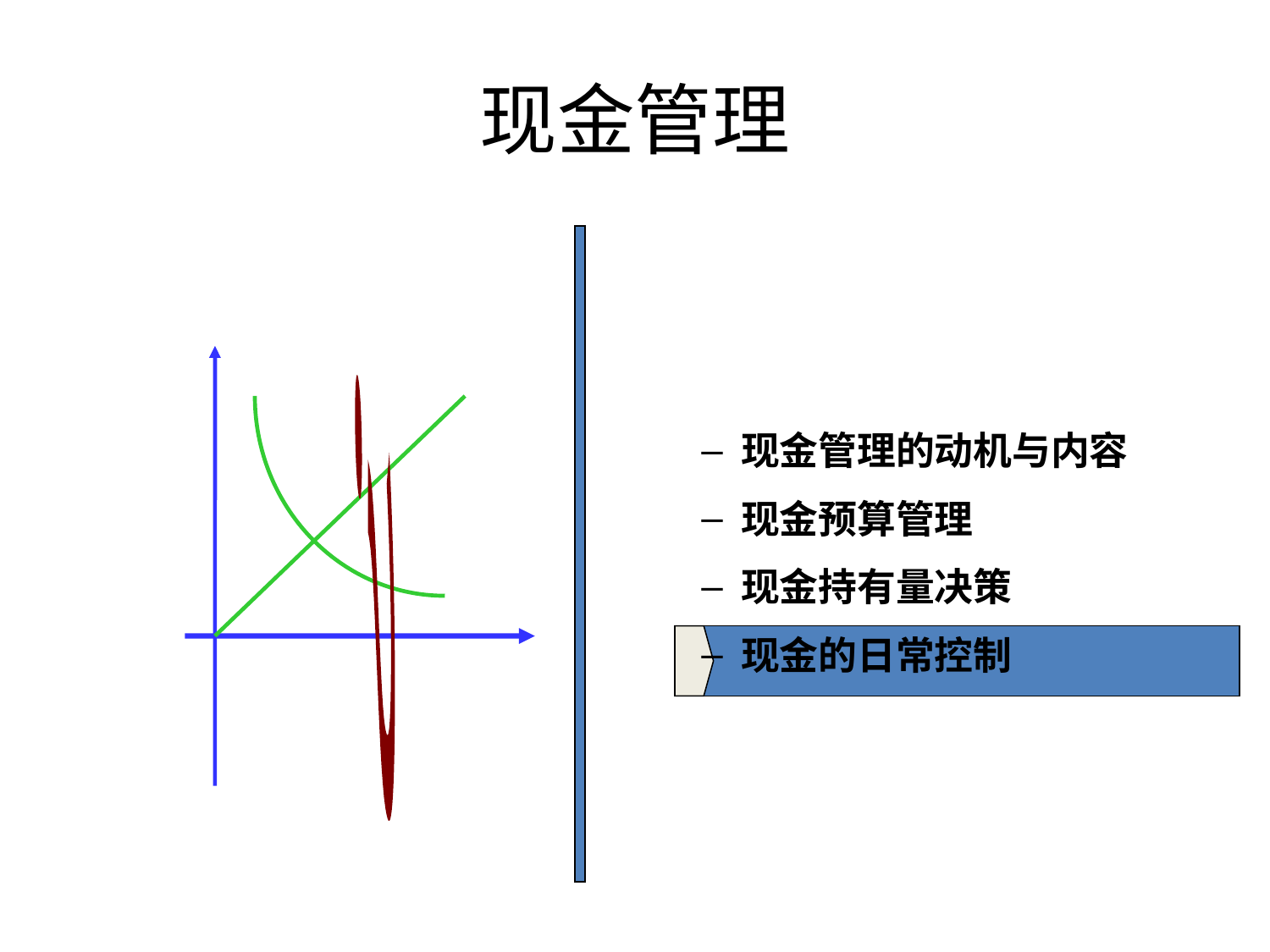

现金管理

现金管理的动机与内容
现金预算管理
现金持有量决策
现金的日常控制
？